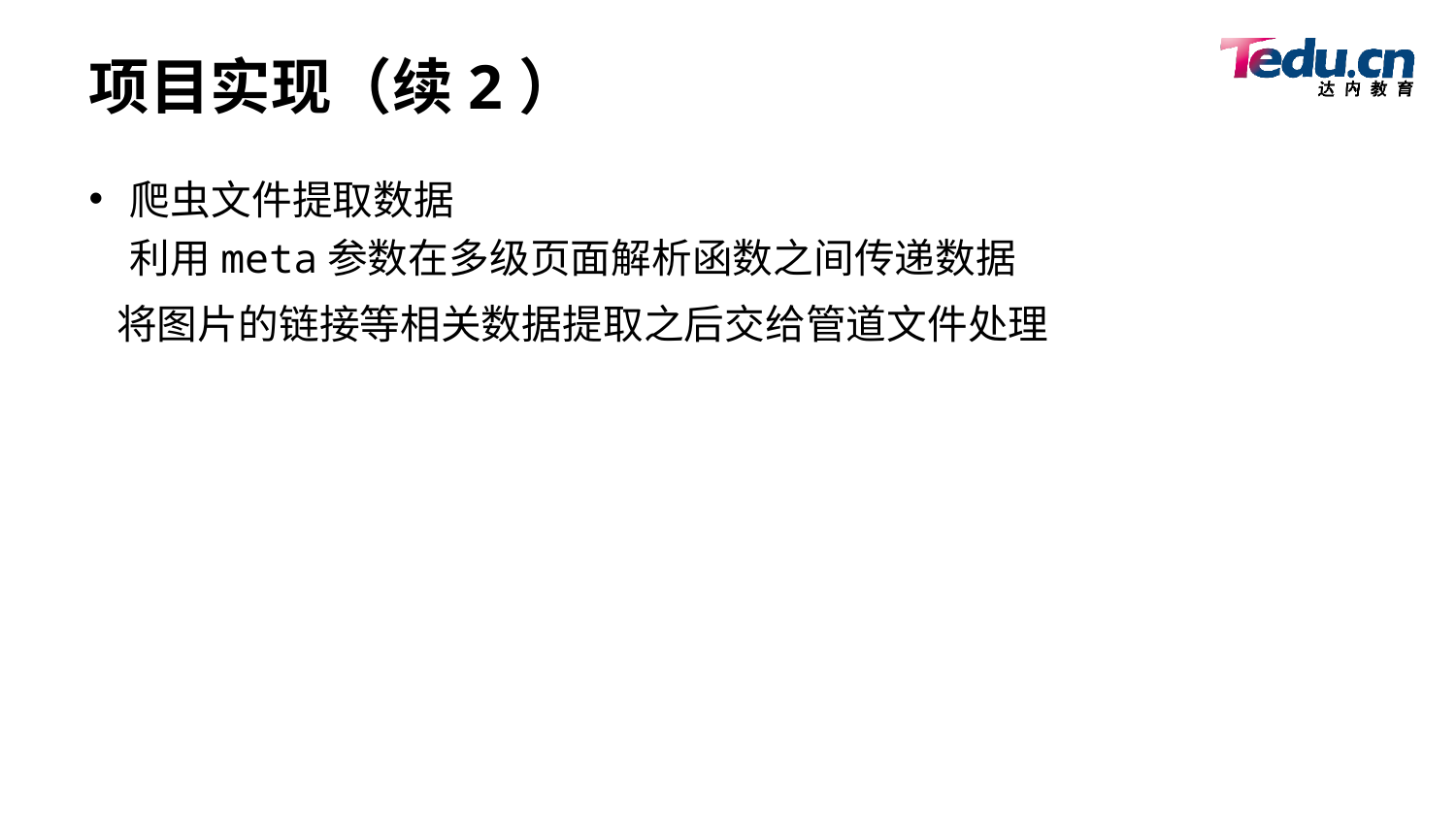

# 项目实现（续2）
爬虫文件提取数据
利用meta参数在多级页面解析函数之间传递数据
  将图片的链接等相关数据提取之后交给管道文件处理